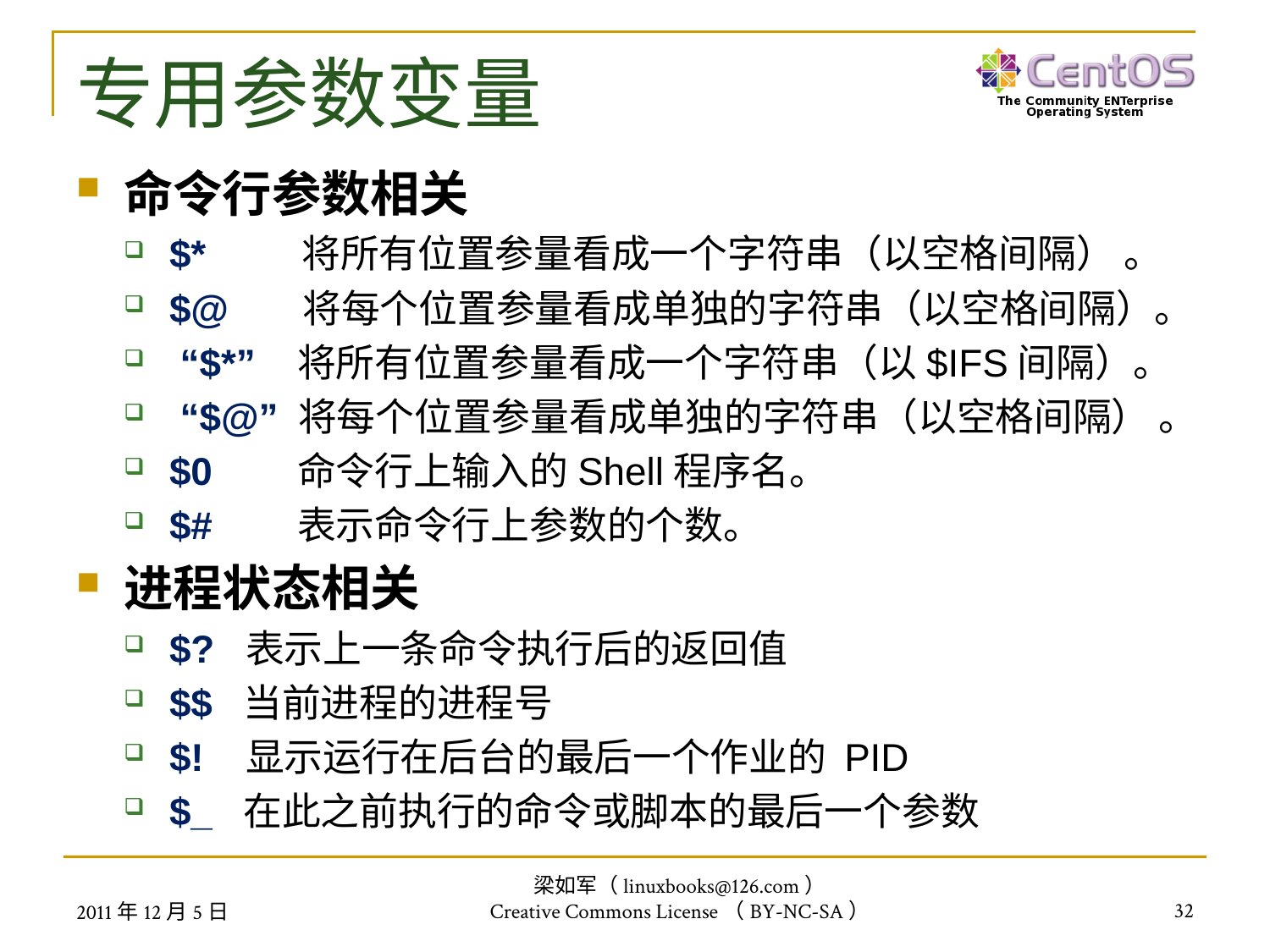

# 专用参数变量
命令行参数相关
$*        将所有位置参量看成一个字符串（以空格间隔） 。
$@      将每个位置参量看成单独的字符串（以空格间隔）。
 “$*”   将所有位置参量看成一个字符串（以$IFS间隔）。
 “$@” 将每个位置参量看成单独的字符串（以空格间隔） 。
$0       命令行上输入的Shell程序名。
$#       表示命令行上参数的个数。
进程状态相关
$?  表示上一条命令执行后的返回值
$$  当前进程的进程号
$!   显示运行在后台的最后一个作业的 PID
$_  在此之前执行的命令或脚本的最后一个参数
梁如军（linuxbooks@126.com）
Creative Commons License（BY-NC-SA）
2011年12月5日
32